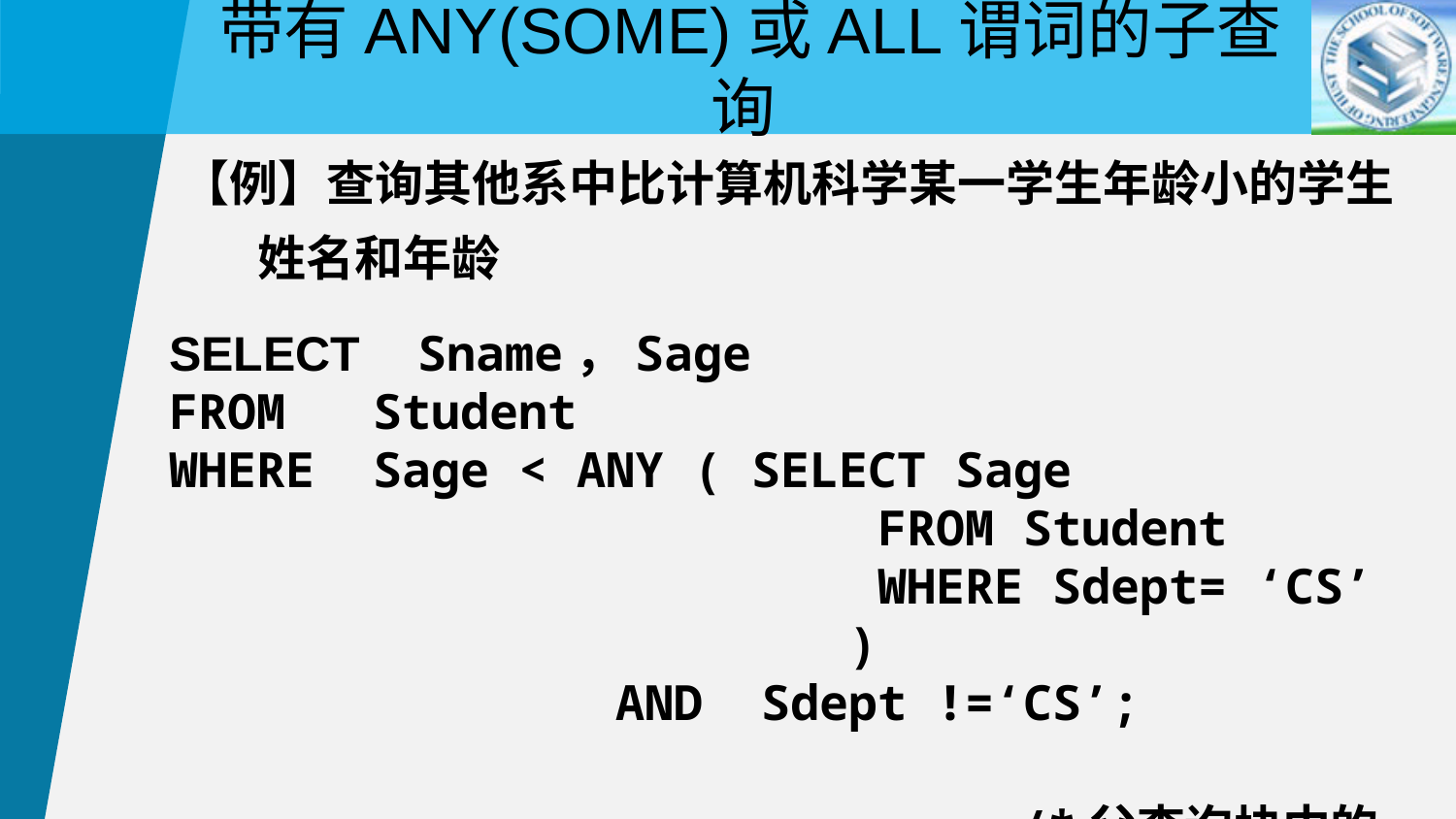

带有ANY(SOME)或ALL谓词的子查询
【例】查询其他系中比计算机科学某一学生年龄小的学生
      姓名和年龄
SELECT  Sname，Sage
FROM   Student
WHERE  Sage < ANY ( SELECT Sage
				      FROM Student
				      WHERE Sdept= ‘CS’
				     )
	            AND  Sdept !=‘CS’;
                         /*父查询块中的条件 */